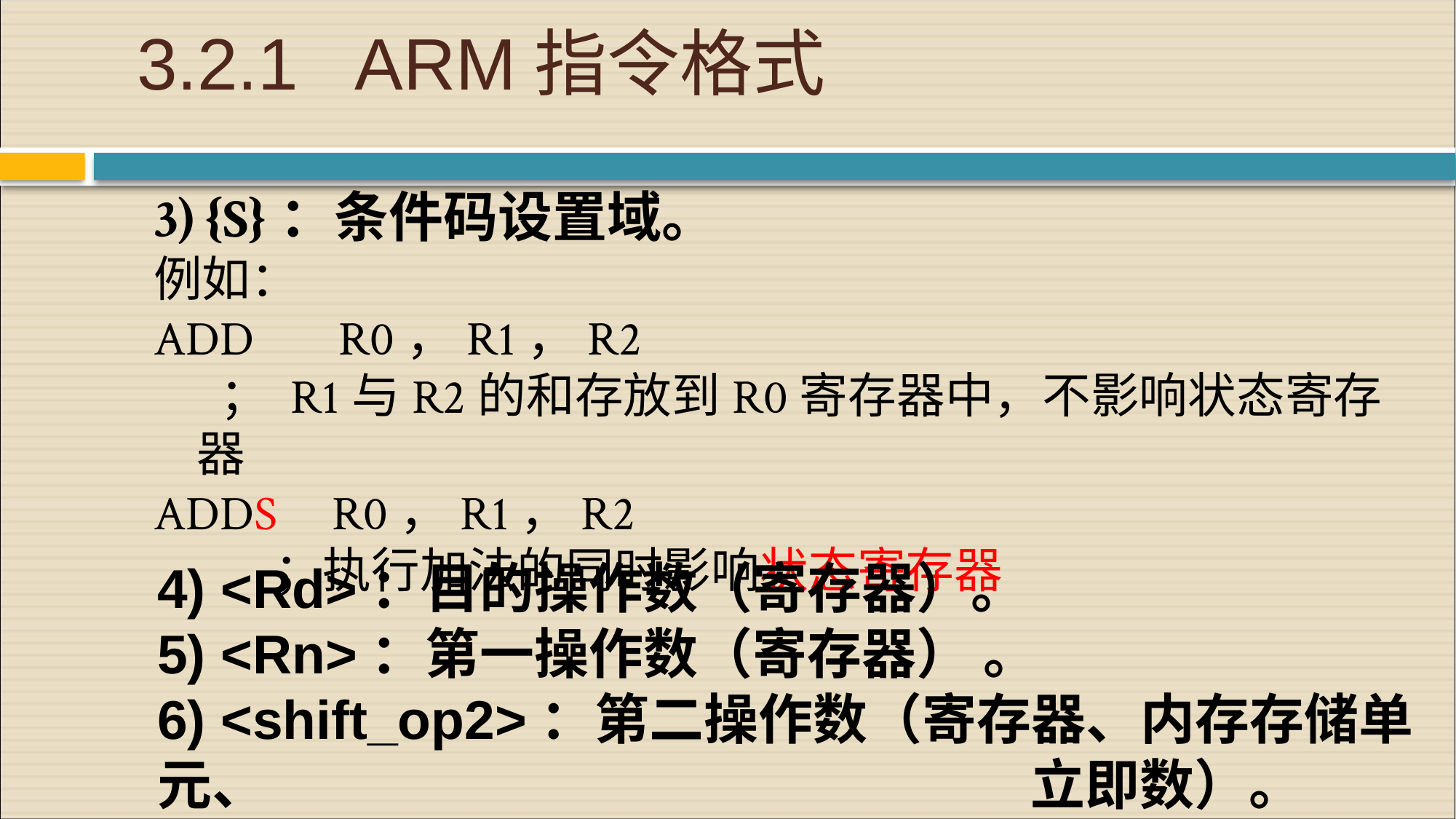

# 3.2.1   ARM指令格式
3) {S}：条件码设置域。
例如：
ADD	   R0，R1，R2
     ； R1与R2的和存放到R0寄存器中，不影响状态寄存器
ADDS     R0，R1，R2
          ；执行加法的同时影响状态寄存器
4) <Rd>：目的操作数（寄存器）。
5) <Rn>：第一操作数（寄存器） 。
6) <shift_op2>：第二操作数（寄存器、内存存储单元、							立即数）。